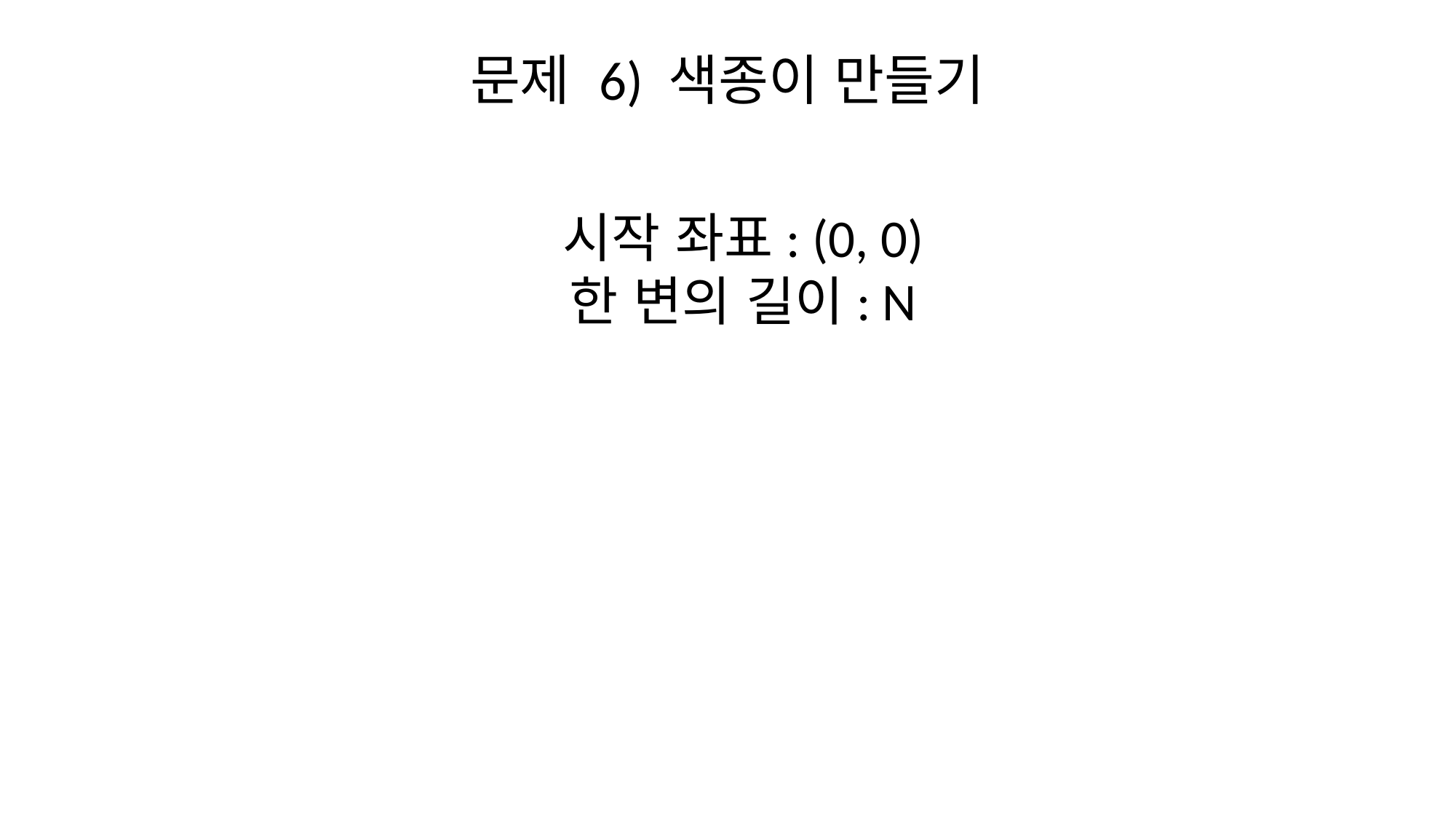

# 문제 6) 색종이 만들기
시작 좌표: (0, 0)
한 변의 길이: N